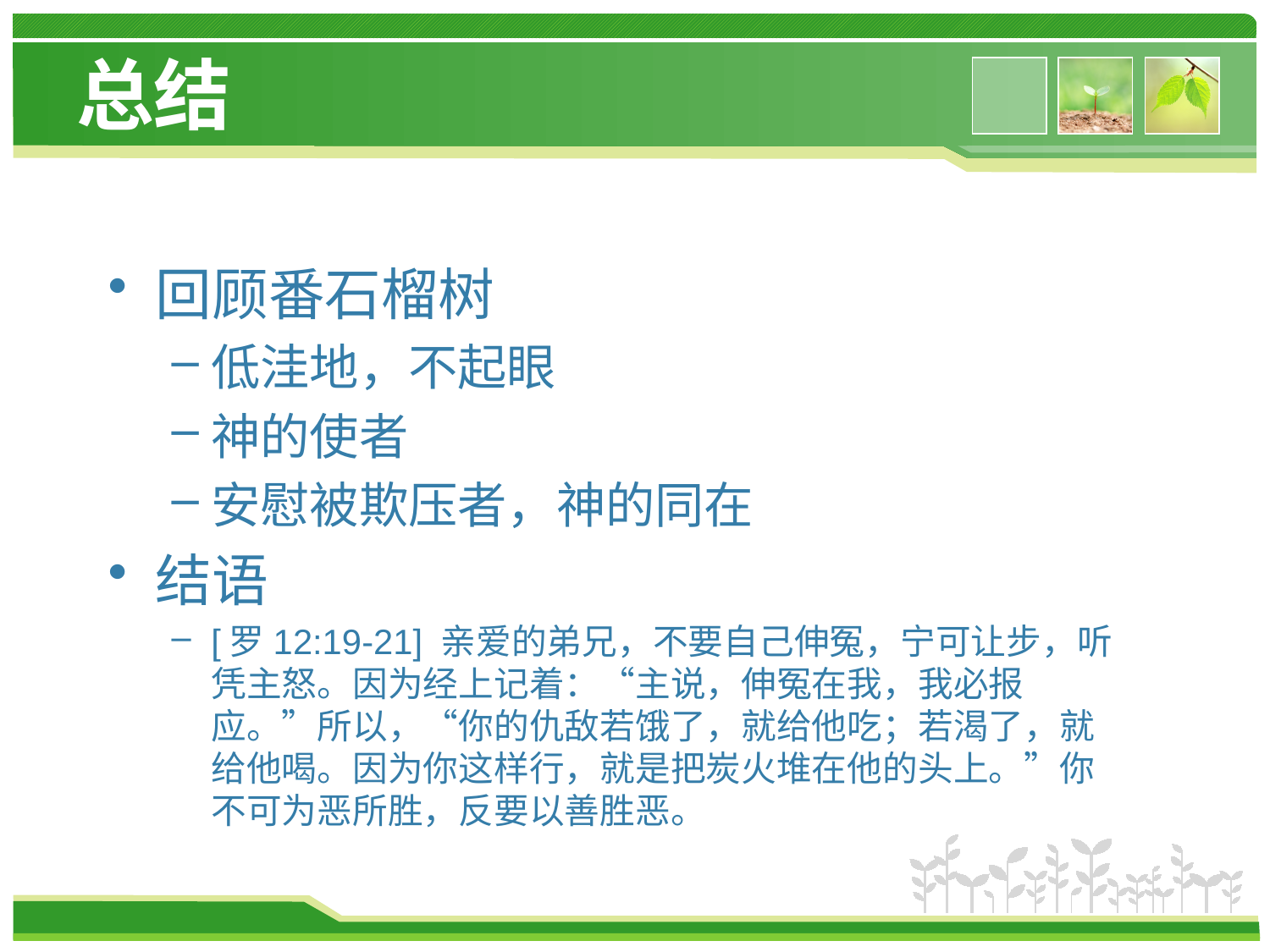

# 总结
回顾番石榴树
低洼地，不起眼
神的使者
安慰被欺压者，神的同在
结语
[罗12:19-21] 亲爱的弟兄，不要自己伸冤，宁可让步，听凭主怒。因为经上记着：“主说，伸冤在我，我必报应。”所以，“你的仇敌若饿了，就给他吃；若渴了，就给他喝。因为你这样行，就是把炭火堆在他的头上。”你不可为恶所胜，反要以善胜恶。